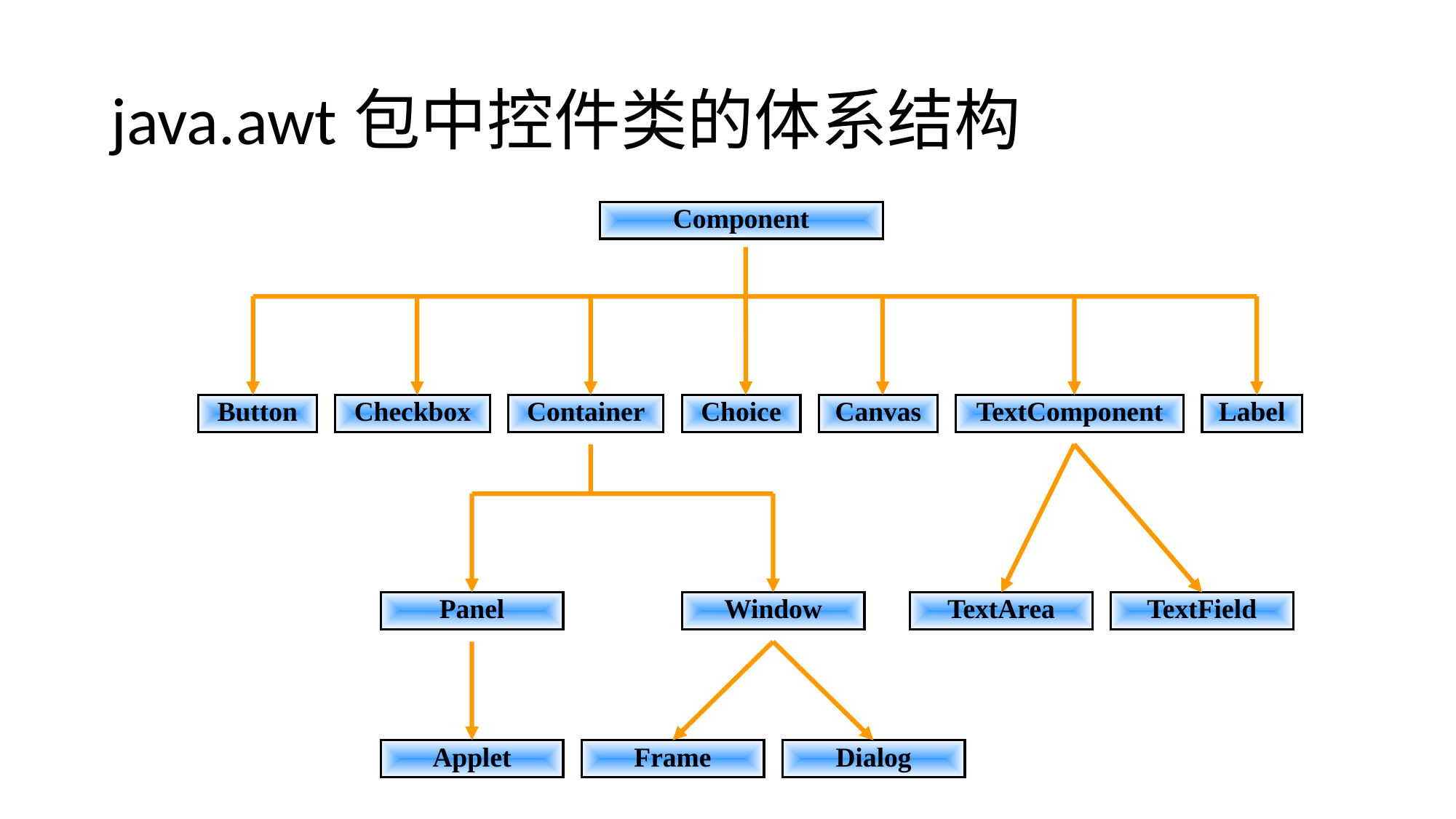

# java.awt包中控件类的体系结构
Component

Button
Checkbox
Container
Choice
Canvas
TextComponent
Label

Panel
Window
TextArea
TextField

Applet
Frame
Dialog